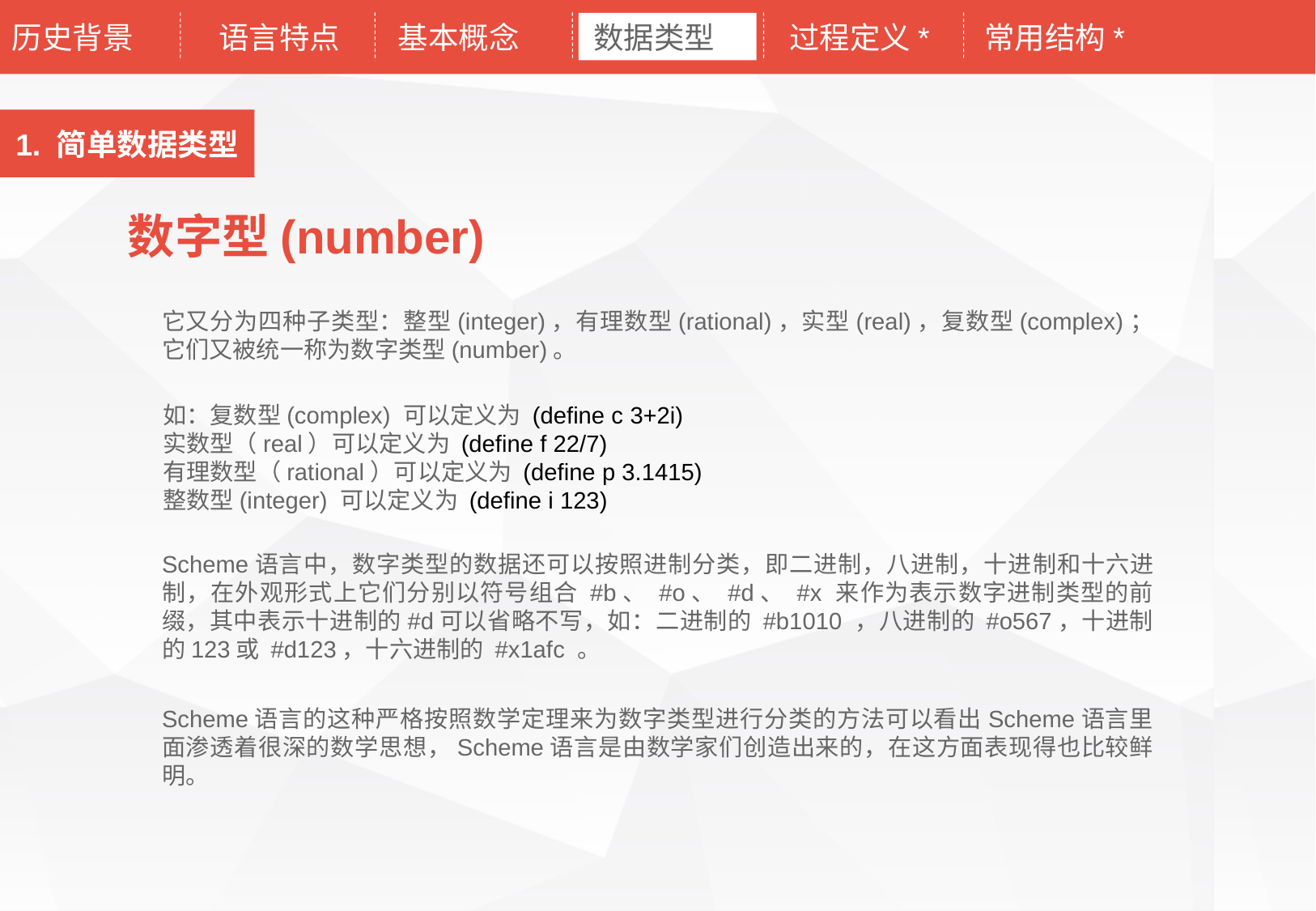

历史背景

语言特点

基本概念

数据类型

过程定义*

常用结构*

1. 简单数据类型
数字型(number)
它又分为四种子类型：整型(integer)，有理数型(rational)，实型(real)，复数型(complex)；它们又被统一称为数字类型(number)。
如：复数型(complex) 可以定义为 (define c 3+2i)
实数型（real）可以定义为 (define f 22/7)
有理数型（rational）可以定义为 (define p 3.1415)
整数型(integer) 可以定义为 (define i 123)
Scheme语言中，数字类型的数据还可以按照进制分类，即二进制，八进制，十进制和十六进制，在外观形式上它们分别以符号组合 #b、 #o、 #d、 #x 来作为表示数字进制类型的前缀，其中表示十进制的#d可以省略不写，如：二进制的 #b1010 ，八进制的 #o567，十进制的123或 #d123，十六进制的 #x1afc 。
Scheme语言的这种严格按照数学定理来为数字类型进行分类的方法可以看出Scheme语言里面渗透着很深的数学思想，Scheme语言是由数学家们创造出来的，在这方面表现得也比较鲜明。